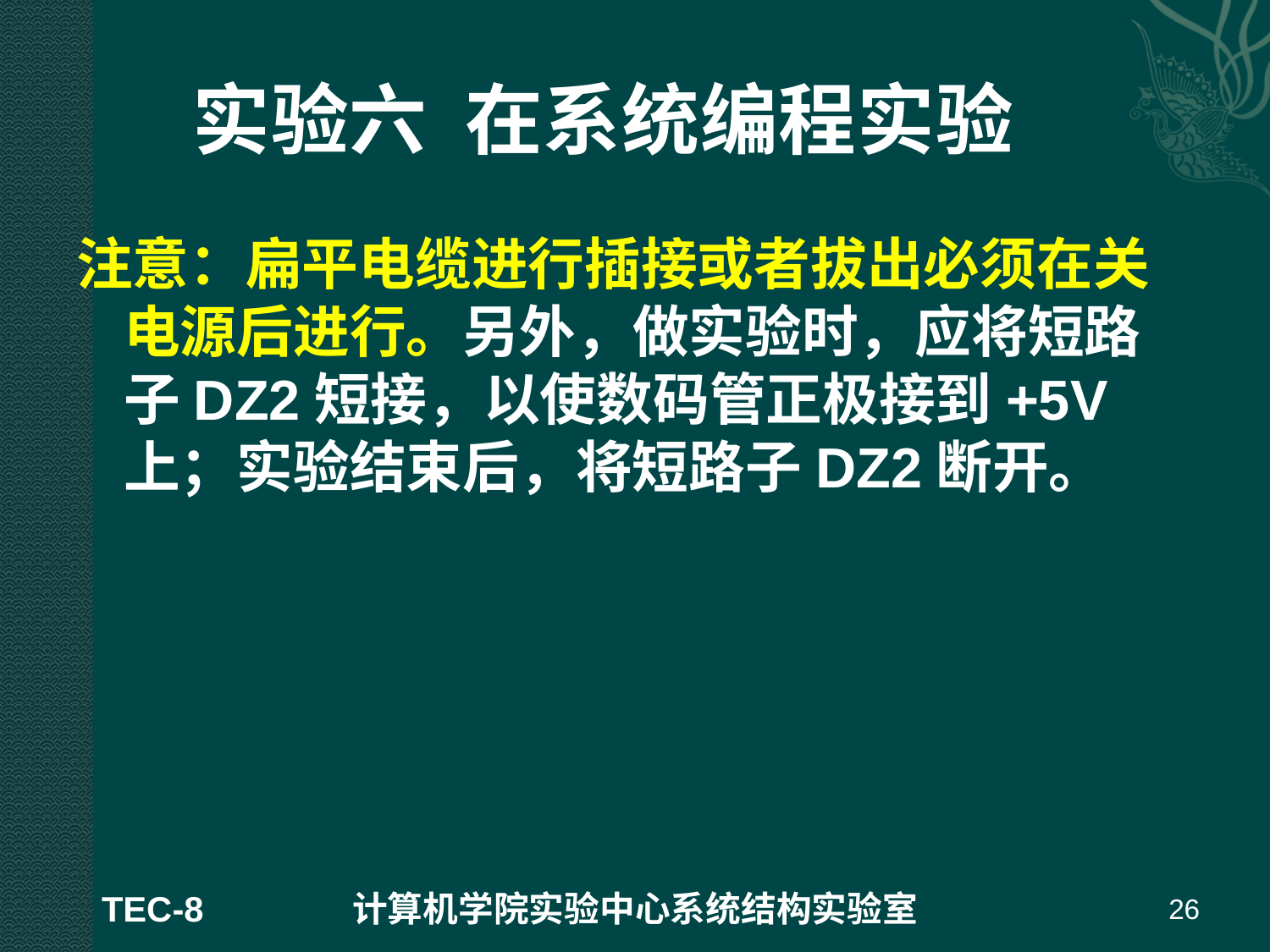

# 实验六  在系统编程实验
注意：扁平电缆进行插接或者拔出必须在关电源后进行。另外，做实验时，应将短路子DZ2短接，以使数码管正极接到+5V上；实验结束后，将短路子DZ2断开。
TEC-8
计算机学院实验中心系统结构实验室
26